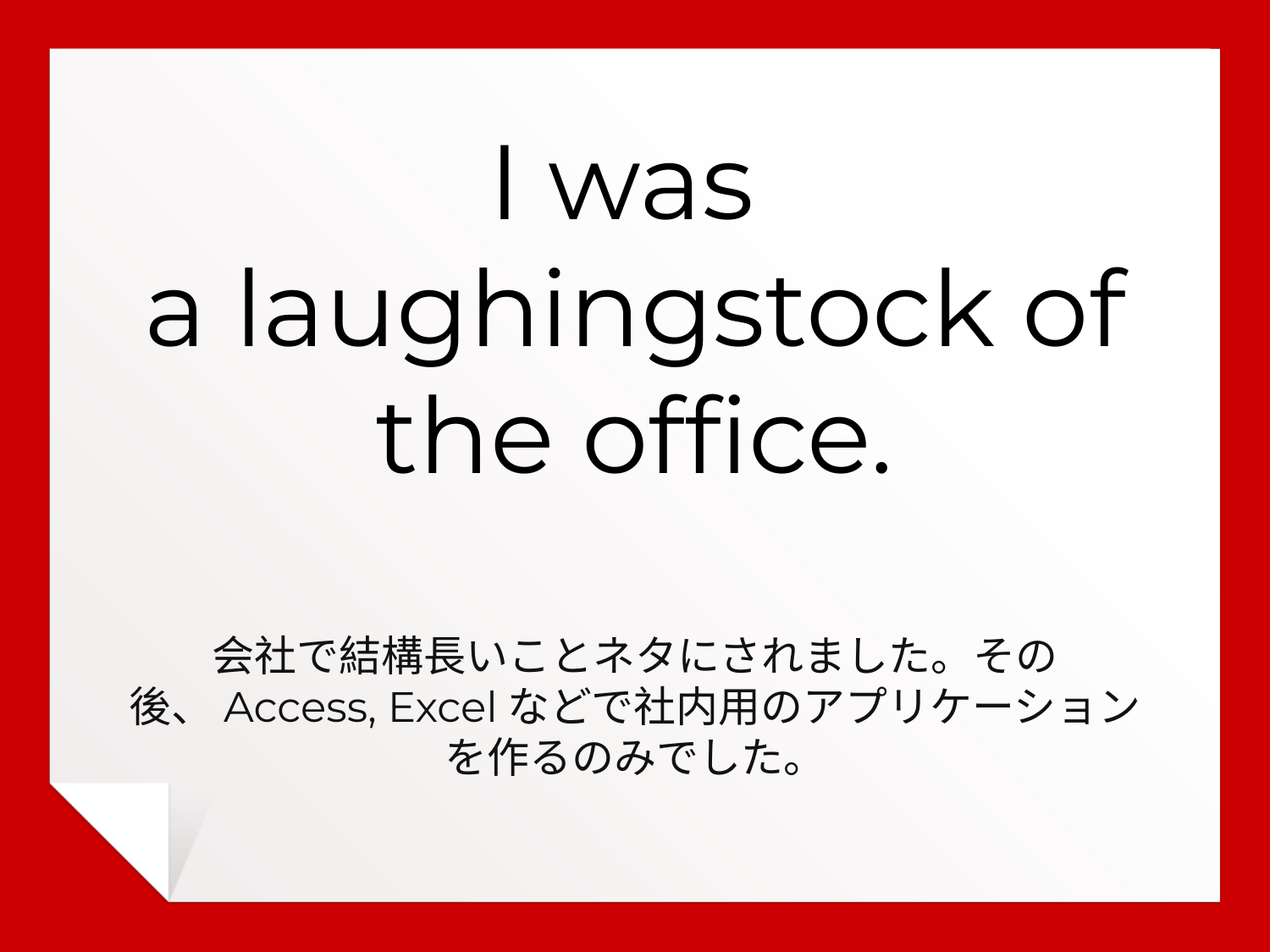

I was
a laughingstock of the office.
会社で結構長いことネタにされました。その後、Access, Excelなどで社内用のアプリケーションを作るのみでした。